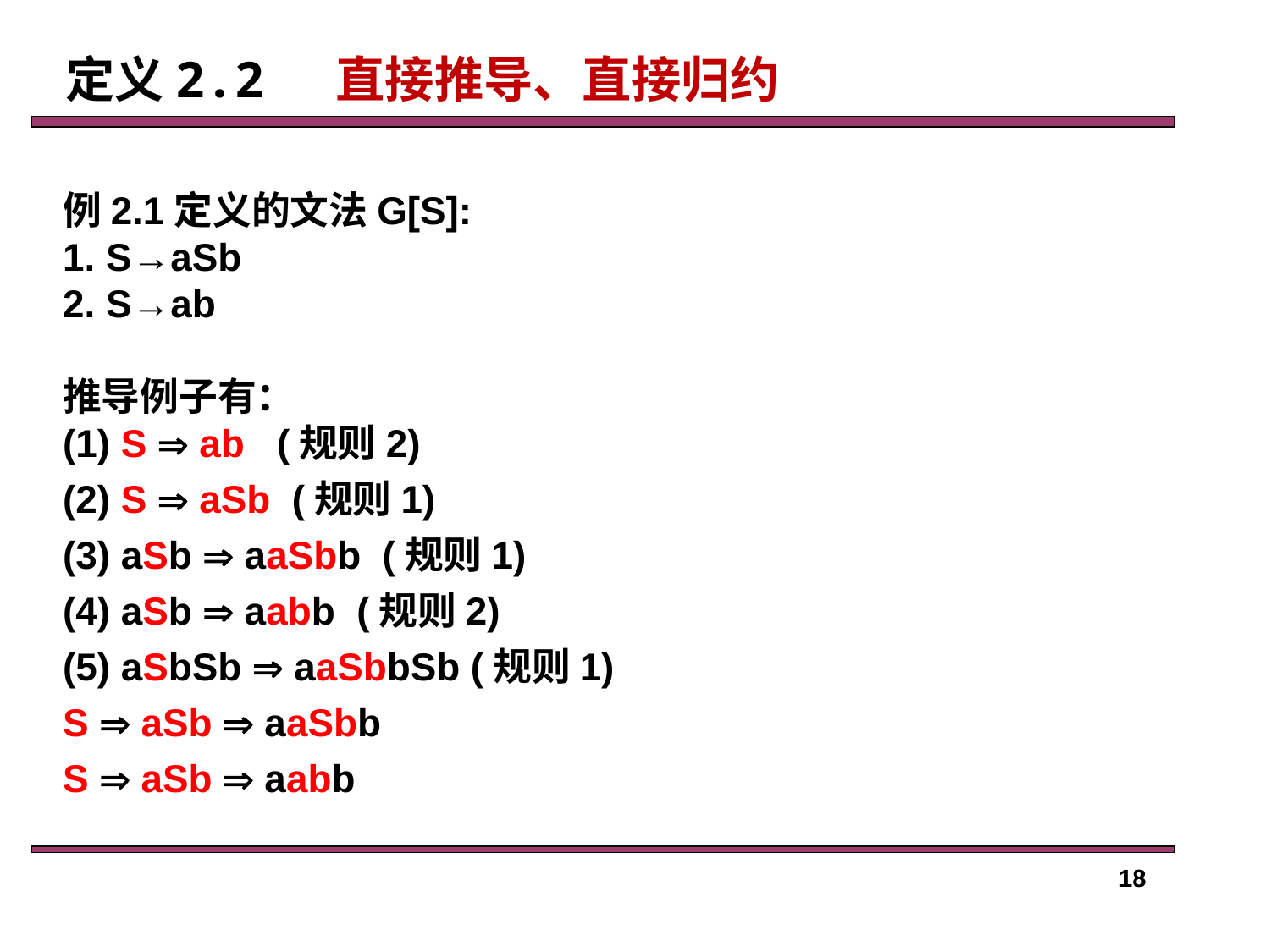

定义2.2  直接推导、直接归约
例2.1定义的文法G[S]:
1. S→aSb
2. S→ab

推导例子有：
(1) S ⇒ ab   (规则2)
(2) S ⇒ aSb  (规则1)
(3) aSb ⇒ aaSbb  (规则1)
(4) aSb ⇒ aabb  (规则2)
(5) aSbSb ⇒ aaSbbSb (规则1)
S ⇒ aSb ⇒ aaSbb
S ⇒ aSb ⇒ aabb
18